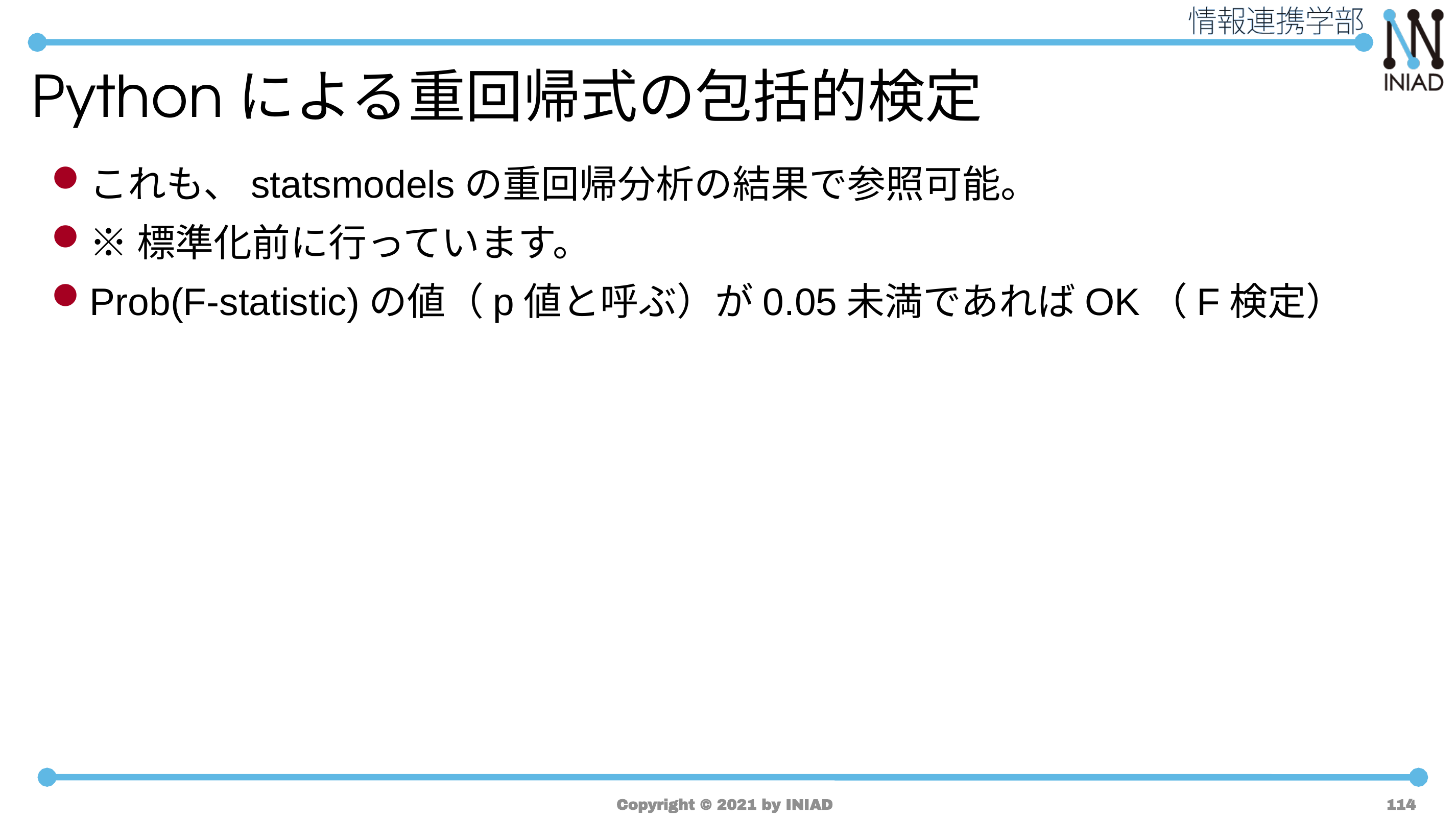

# Pythonによる重回帰式の包括的検定
これも、statsmodelsの重回帰分析の結果で参照可能。
※標準化前に行っています。
Prob(F-statistic)の値（p値と呼ぶ）が0.05未満であればOK（F検定）
Copyright © 2021 by INIAD
114